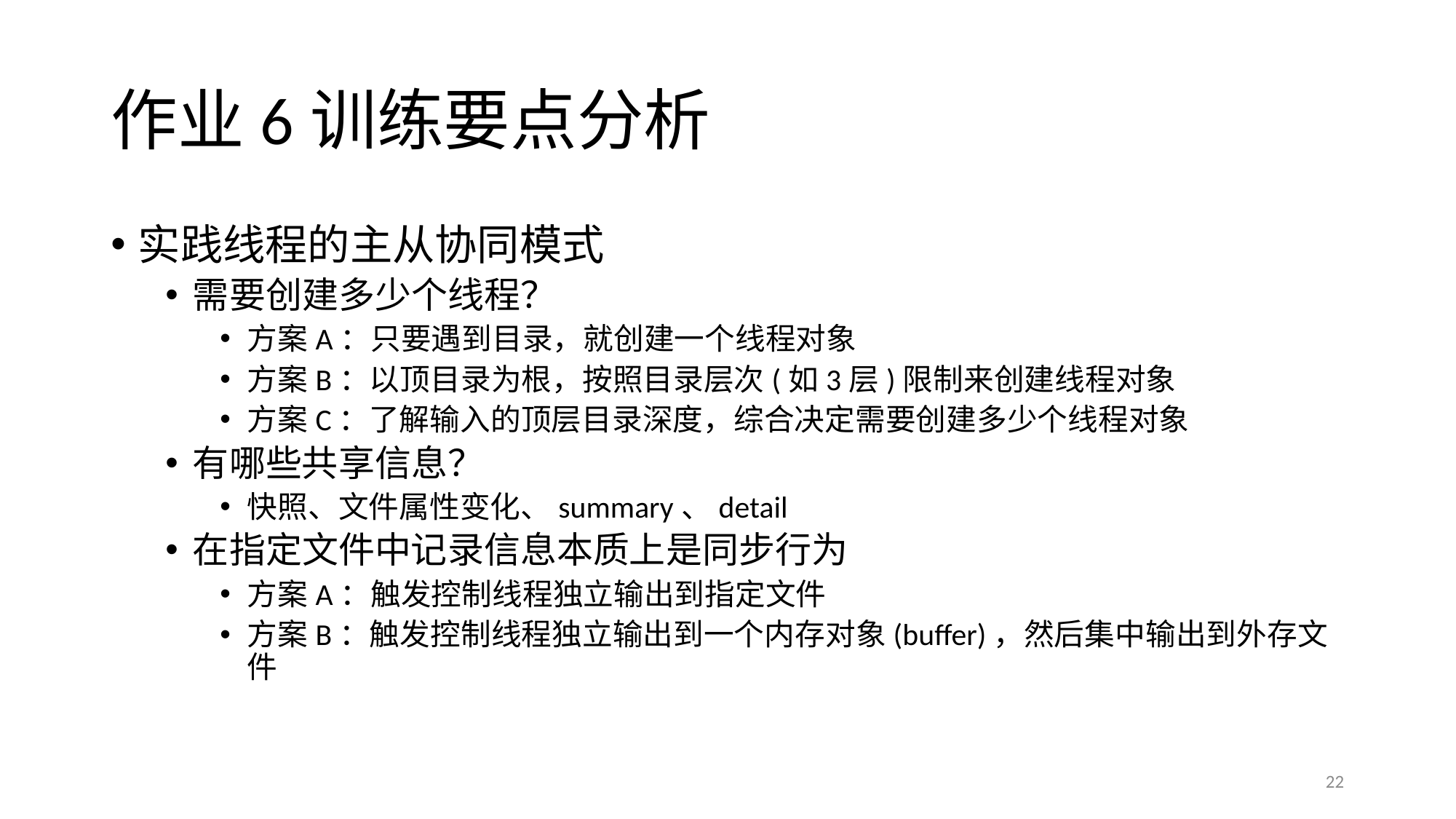

# 作业6训练要点分析
实践线程的主从协同模式
需要创建多少个线程？
方案A：只要遇到目录，就创建一个线程对象
方案B：以顶目录为根，按照目录层次(如3层)限制来创建线程对象
方案C：了解输入的顶层目录深度，综合决定需要创建多少个线程对象
有哪些共享信息？
快照、文件属性变化、summary、detail
在指定文件中记录信息本质上是同步行为
方案A：触发控制线程独立输出到指定文件
方案B：触发控制线程独立输出到一个内存对象(buffer)，然后集中输出到外存文件
22